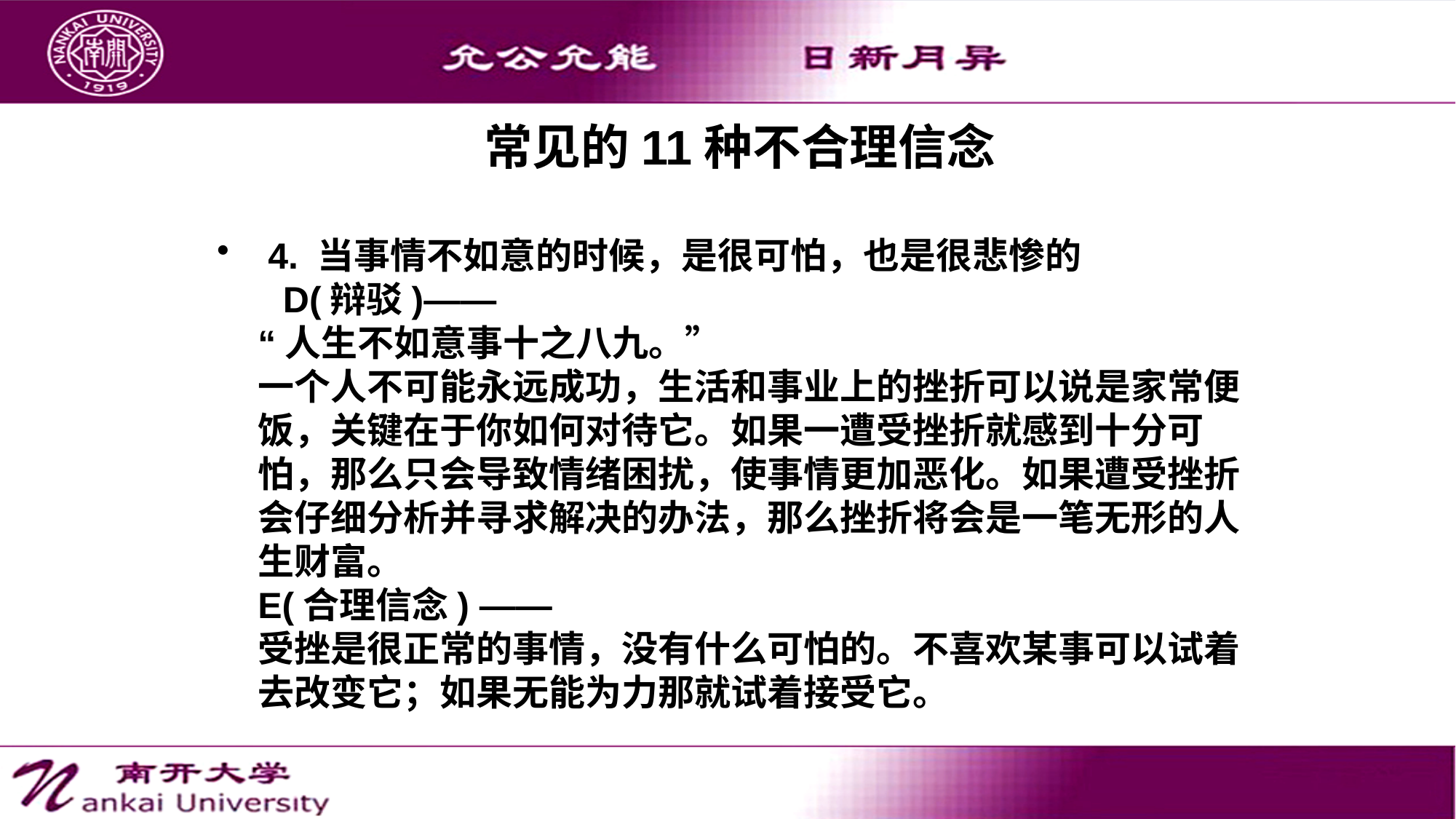

# 常见的11种不合理信念
 4. 当事情不如意的时候，是很可怕，也是很悲惨的
  D(辩驳)——
“人生不如意事十之八九。”
一个人不可能永远成功，生活和事业上的挫折可以说是家常便饭，关键在于你如何对待它。如果一遭受挫折就感到十分可怕，那么只会导致情绪困扰，使事情更加恶化。如果遭受挫折会仔细分析并寻求解决的办法，那么挫折将会是一笔无形的人生财富。
E(合理信念) ——
受挫是很正常的事情，没有什么可怕的。不喜欢某事可以试着去改变它；如果无能为力那就试着接受它。